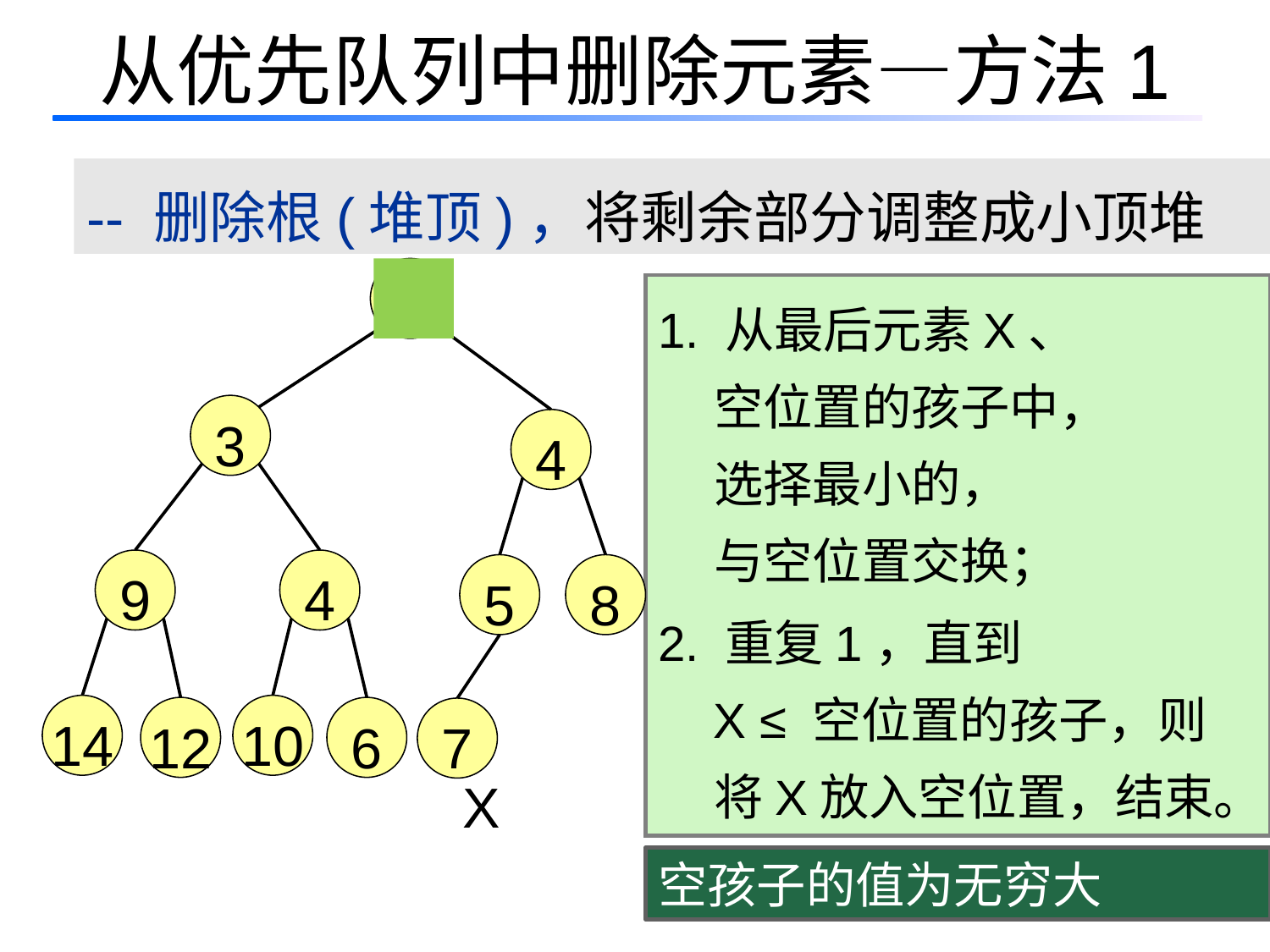

# 从优先队列中删除元素—方法1

-- 删除根(堆顶)，将剩余部分调整成小顶堆
2

1. 从最后元素X、
    空位置的孩子中，
    选择最小的，
    与空位置交换；
2. 重复1，直到
    X ≤ 空位置的孩子，则
    将X放入空位置，结束。
3
4
9
4
5
8
14
10
12
6
7
X
空孩子的值为无穷大